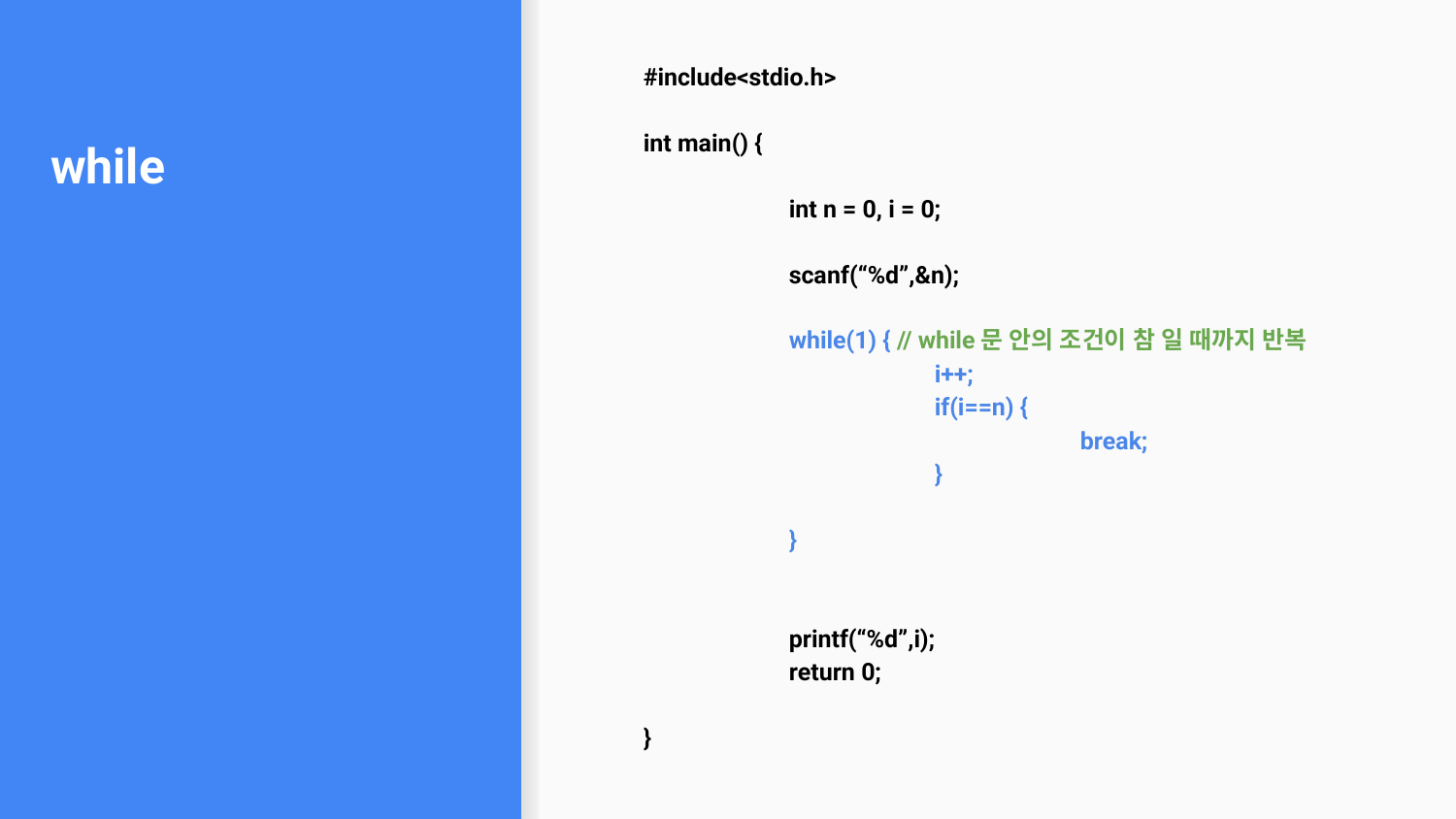

#include<stdio.h>
int main() {
	int n = 0, i = 0;
	scanf(“%d”,&n);
	while(1) { // while문 안의 조건이 참 일 때까지 반복
		i++;
		if(i==n) {
			break;
		}
	}
	printf(“%d”,i);
	return 0;
}
# while